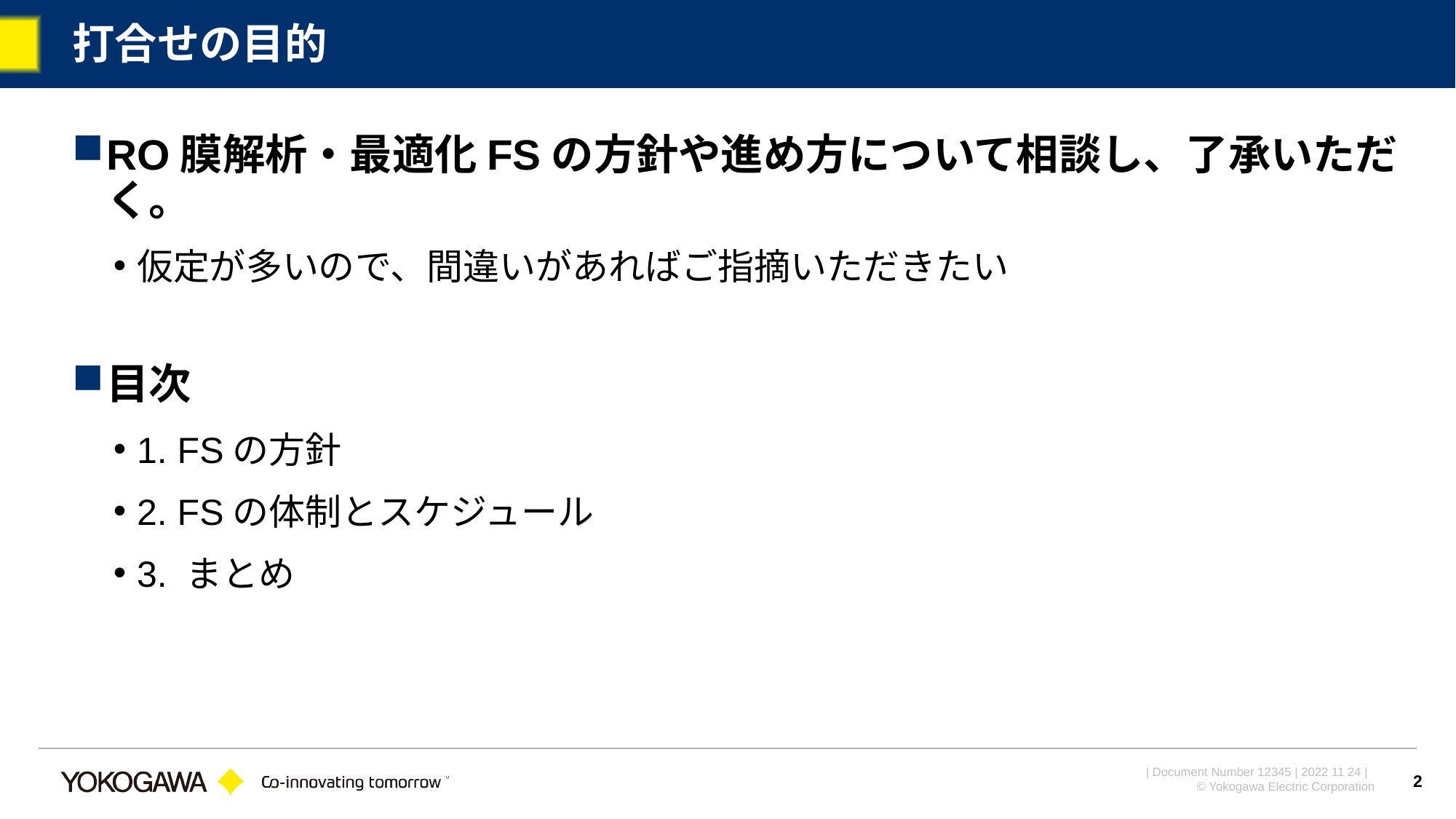

# 打合せの目的
RO膜解析・最適化FSの方針や進め方について相談し、了承いただく。
仮定が多いので、間違いがあればご指摘いただきたい

目次
1. FSの方針
2. FSの体制とスケジュール
3. まとめ

2